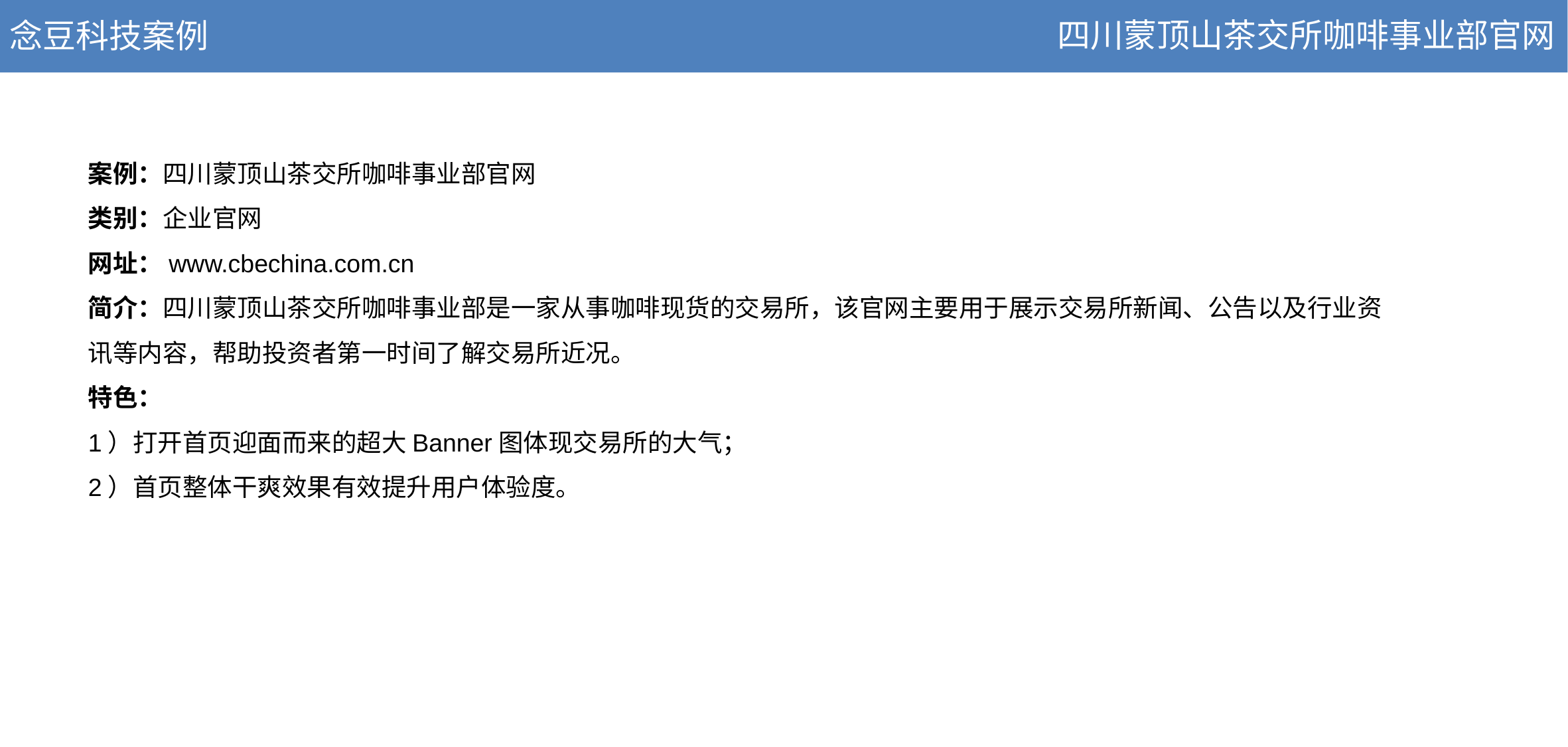

念豆科技案例
四川蒙顶山茶交所咖啡事业部官网
案例：四川蒙顶山茶交所咖啡事业部官网
类别：企业官网
网址：www.cbechina.com.cn
简介：四川蒙顶山茶交所咖啡事业部是一家从事咖啡现货的交易所，该官网主要用于展示交易所新闻、公告以及行业资讯等内容，帮助投资者第一时间了解交易所近况。
特色：
1）打开首页迎面而来的超大Banner图体现交易所的大气；
2）首页整体干爽效果有效提升用户体验度。